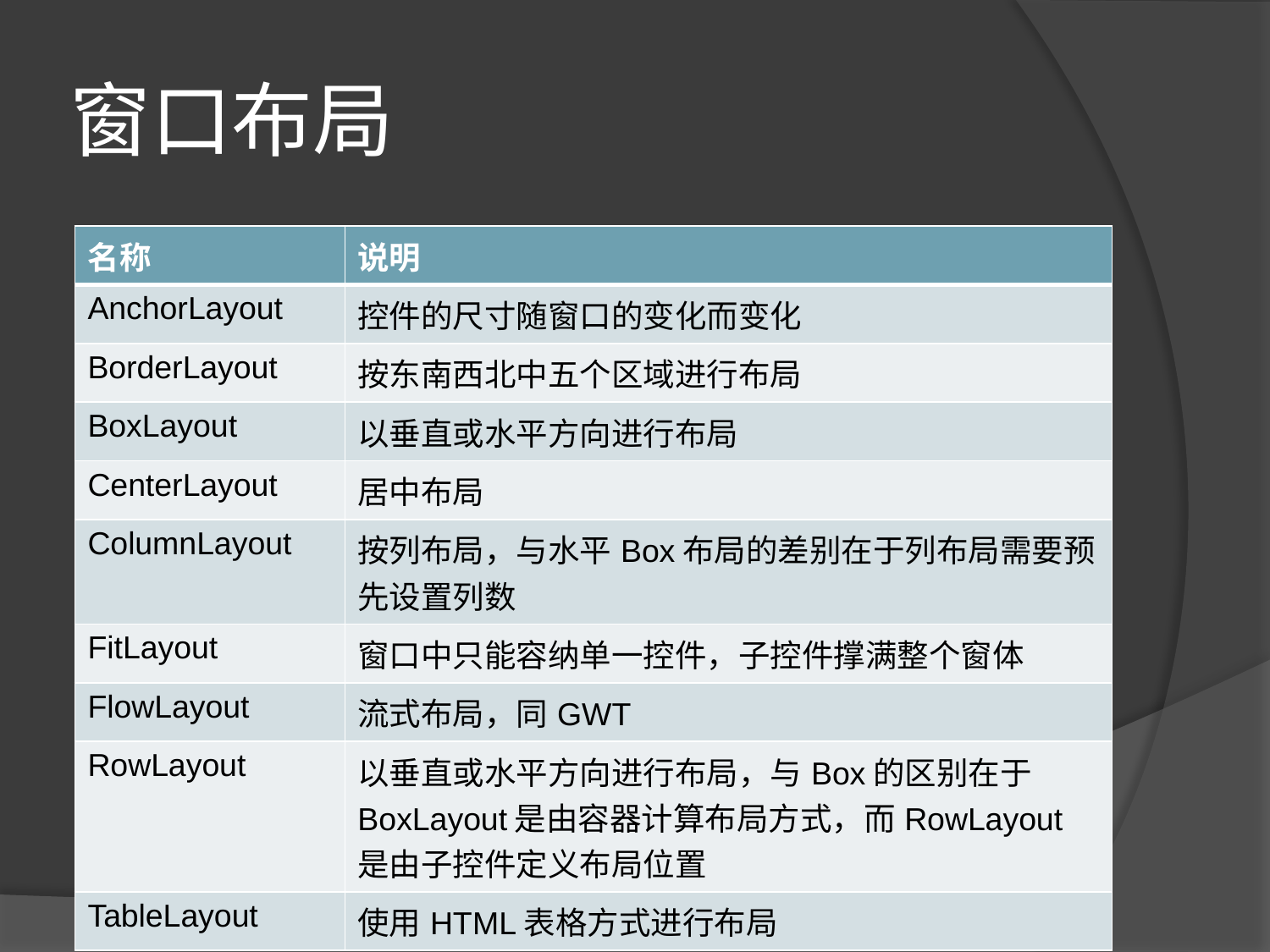

# 窗口布局
| 名称 | 说明 |
| --- | --- |
| AnchorLayout | 控件的尺寸随窗口的变化而变化 |
| BorderLayout | 按东南西北中五个区域进行布局 |
| BoxLayout | 以垂直或水平方向进行布局 |
| CenterLayout | 居中布局 |
| ColumnLayout | 按列布局，与水平Box布局的差别在于列布局需要预先设置列数 |
| FitLayout | 窗口中只能容纳单一控件，子控件撑满整个窗体 |
| FlowLayout | 流式布局，同GWT |
| RowLayout | 以垂直或水平方向进行布局，与Box的区别在于BoxLayout是由容器计算布局方式，而RowLayout是由子控件定义布局位置 |
| TableLayout | 使用HTML表格方式进行布局 |